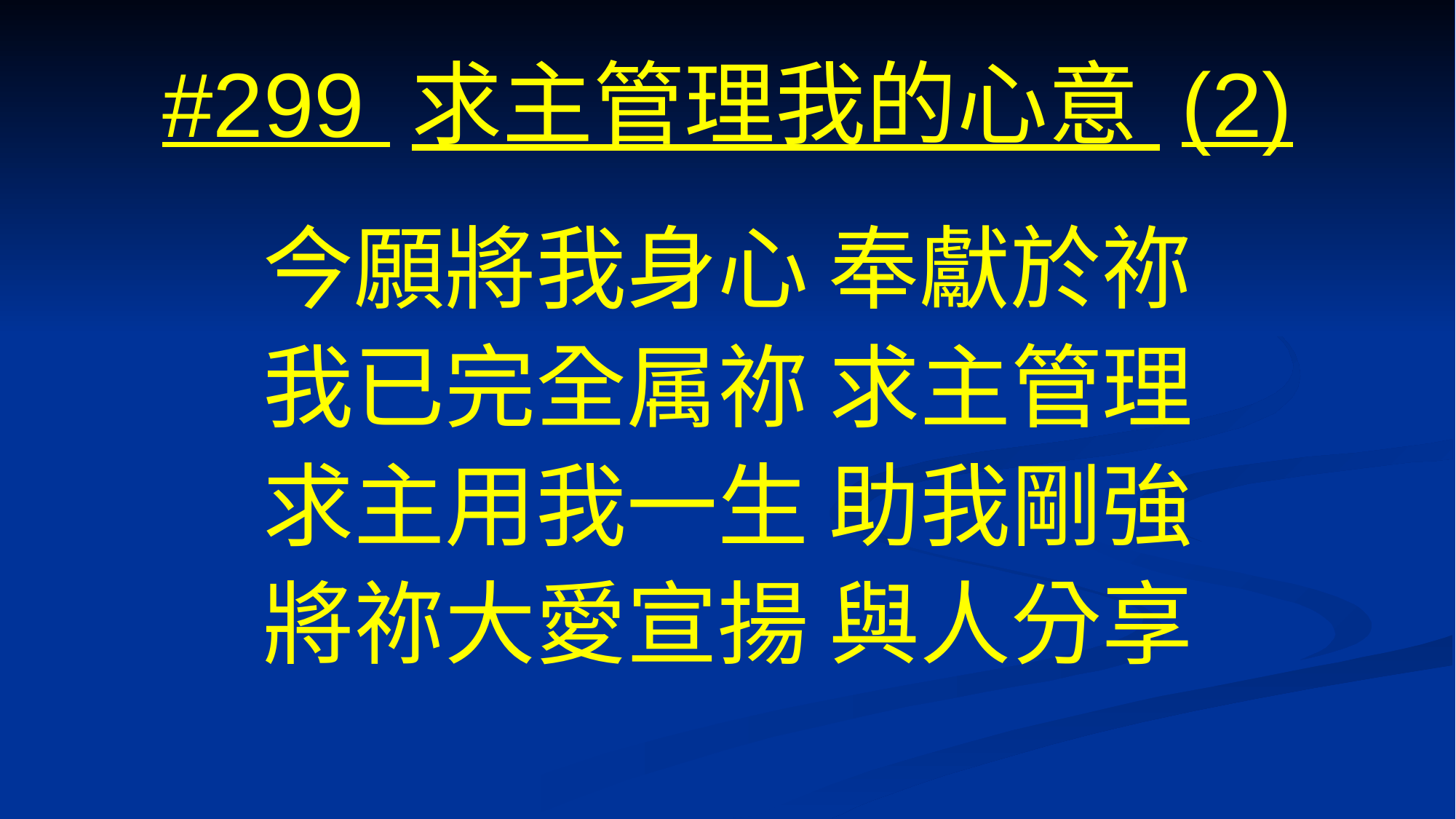

# #299 求主管理我的心意 (2)
今願將我身心 奉獻於祢
我已完全属祢 求主管理
求主用我一生 助我剛強
將祢大愛宣揚 與人分享